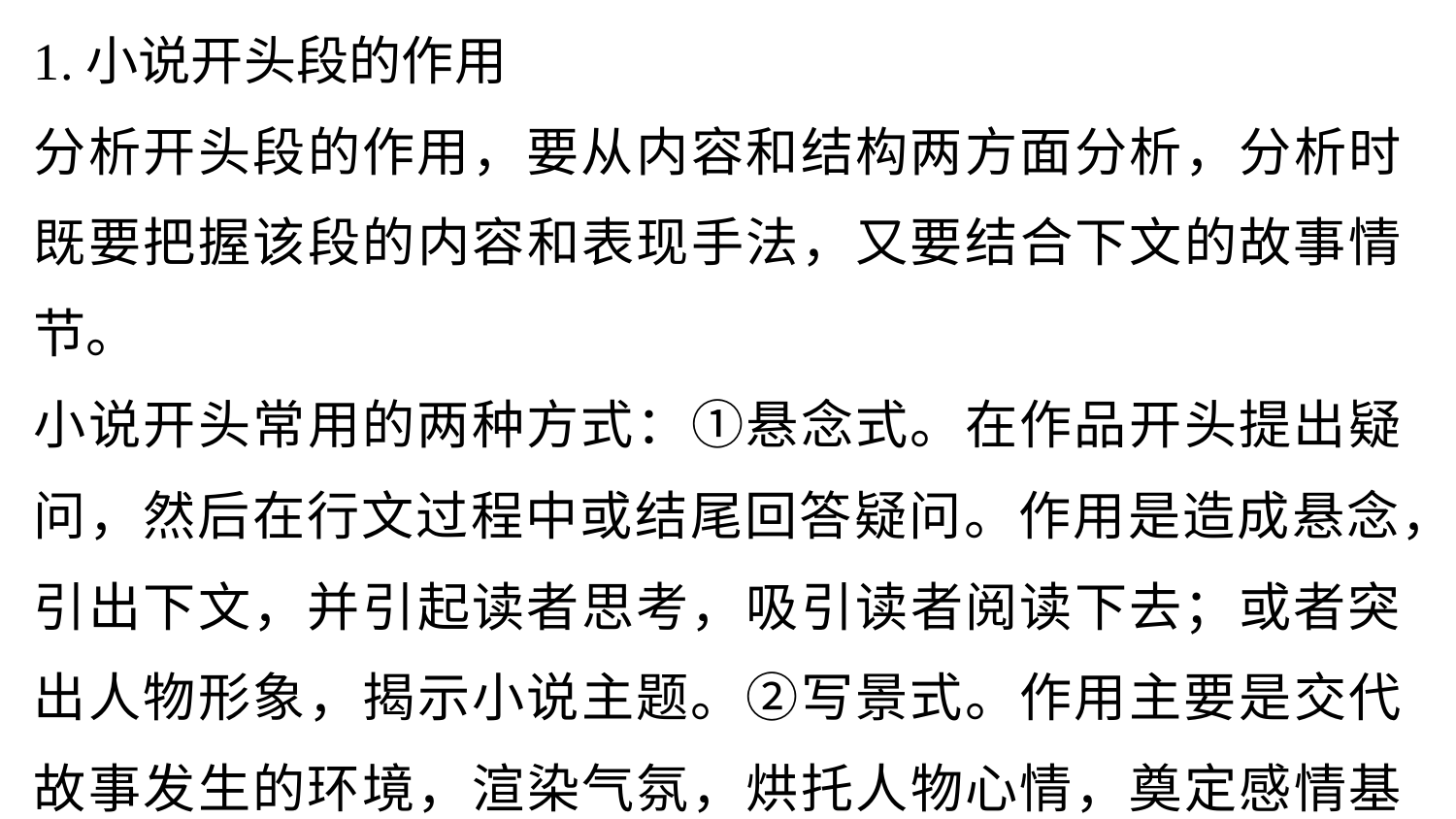

1.小说开头段的作用
分析开头段的作用，要从内容和结构两方面分析，分析时既要把握该段的内容和表现手法，又要结合下文的故事情节。
小说开头常用的两种方式：①悬念式。在作品开头提出疑问，然后在行文过程中或结尾回答疑问。作用是造成悬念，引出下文，并引起读者思考，吸引读者阅读下去；或者突出人物形象，揭示小说主题。②写景式。作用主要是交代故事发生的环境，渲染气氛，烘托人物心情，奠定感情基调。